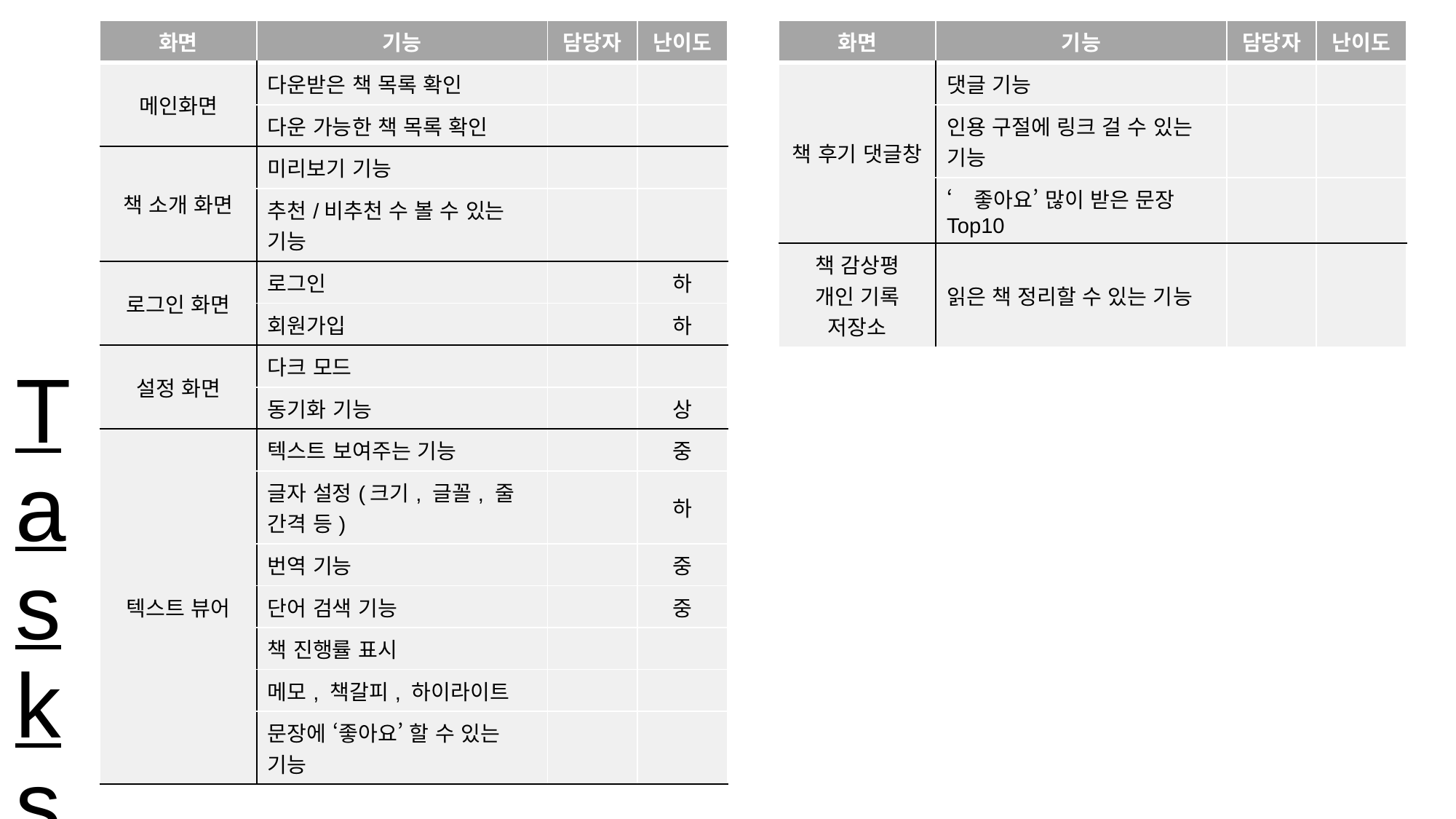

| 화면 | 기능 | 담당자 | 난이도 |
| --- | --- | --- | --- |
| 메인화면 | 다운받은 책 목록 확인 |  |  |
|  | 다운 가능한 책 목록 확인 |  |  |
| 책 소개 화면 | 미리보기 기능 |  |  |
|  | 추천/비추천 수 볼 수 있는 기능 |  |  |
| 로그인 화면 | 로그인 |  | 하 |
|  | 회원가입 |  | 하 |
| 설정 화면 | 다크 모드 |  |  |
|  | 동기화 기능 |  | 상 |
| 텍스트 뷰어 | 텍스트 보여주는 기능 |  | 중 |
|  | 글자 설정(크기, 글꼴, 줄 간격 등) |  | 하 |
|  | 번역 기능 |  | 중 |
|  | 단어 검색 기능 |  | 중 |
|  | 책 진행률 표시 |  |  |
|  | 메모, 책갈피, 하이라이트 |  |  |
|  | 문장에 ‘좋아요’ 할 수 있는 기능 |  |  |
| 화면 | 기능 | 담당자 | 난이도 |
| --- | --- | --- | --- |
| 책 후기 댓글창 | 댓글 기능 |  |  |
|  | 인용 구절에 링크 걸 수 있는 기능 |  |  |
|  | ‘좋아요’ 많이 받은 문장 Top10 |  |  |
| 책 감상평 개인 기록 저장소 | 읽은 책 정리할 수 있는 기능 |  |  |
# Tasks